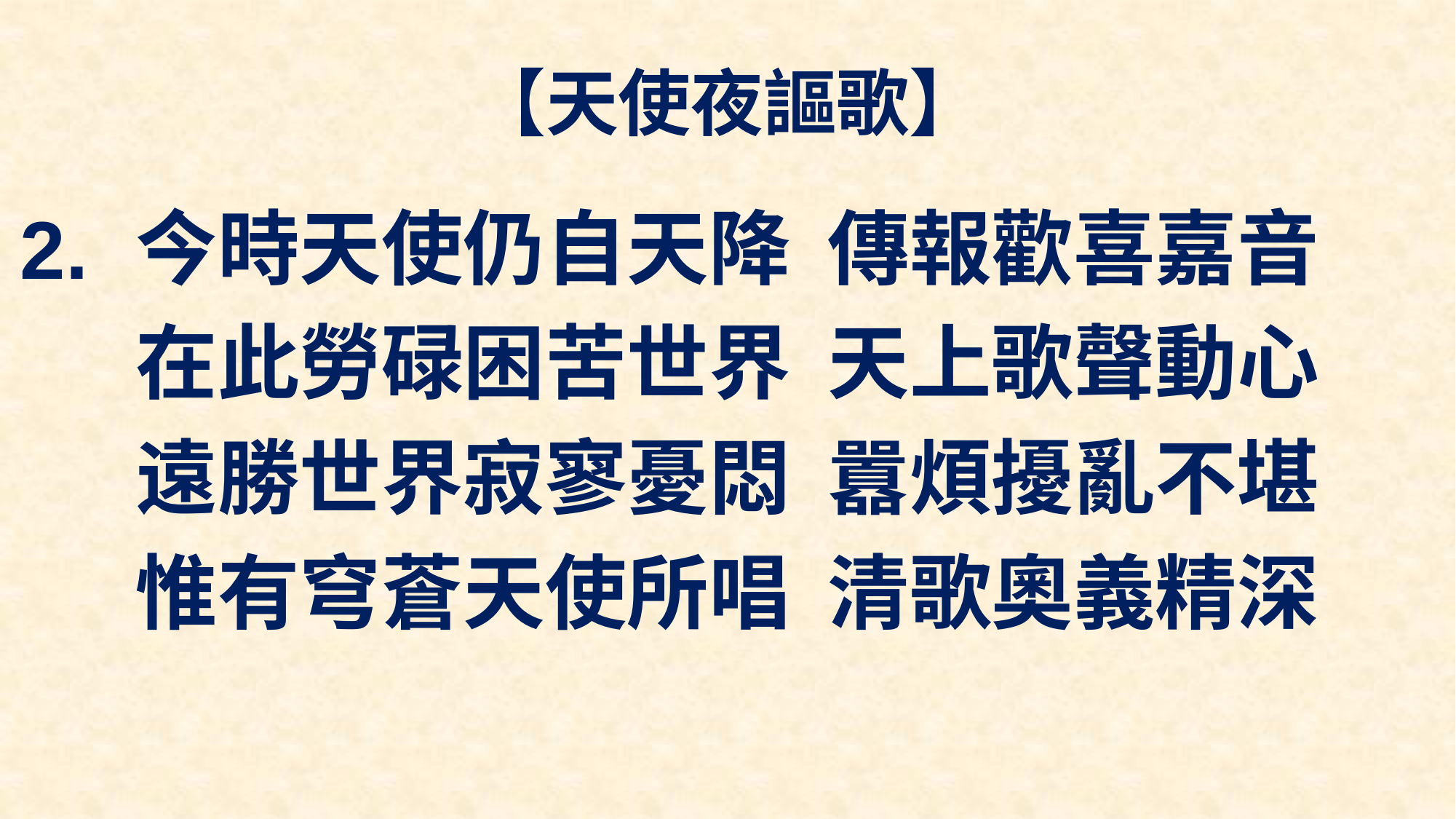

# 【天使夜謳歌】
今時天使仍自天降  傳報歡喜嘉音
在此勞碌困苦世界  天上歌聲動心
遠勝世界寂寥憂悶  囂煩擾亂不堪
惟有穹蒼天使所唱  清歌奧義精深
2.